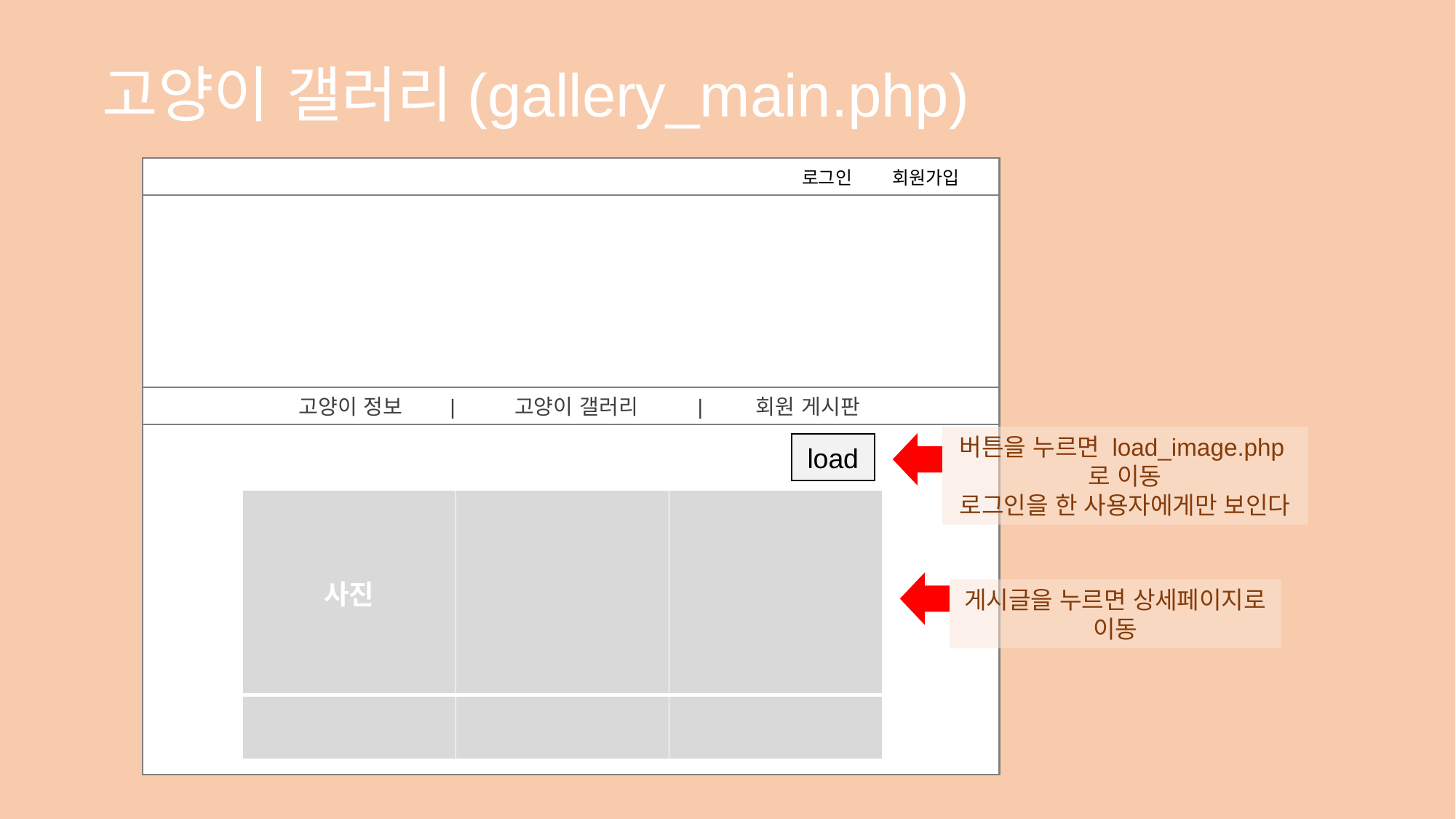

# 고양이 갤러리(gallery_main.php)

로그인
회원가입
  고양이 정보       |         고양이 갤러리         |        회원 게시판
버튼을 누르면 load_image.php로 이동
로그인을 한 사용자에게만 보인다
load

| 사진 |  |  |
| --- | --- | --- |
|  |  |  |

게시글을 누르면 상세페이지로 이동